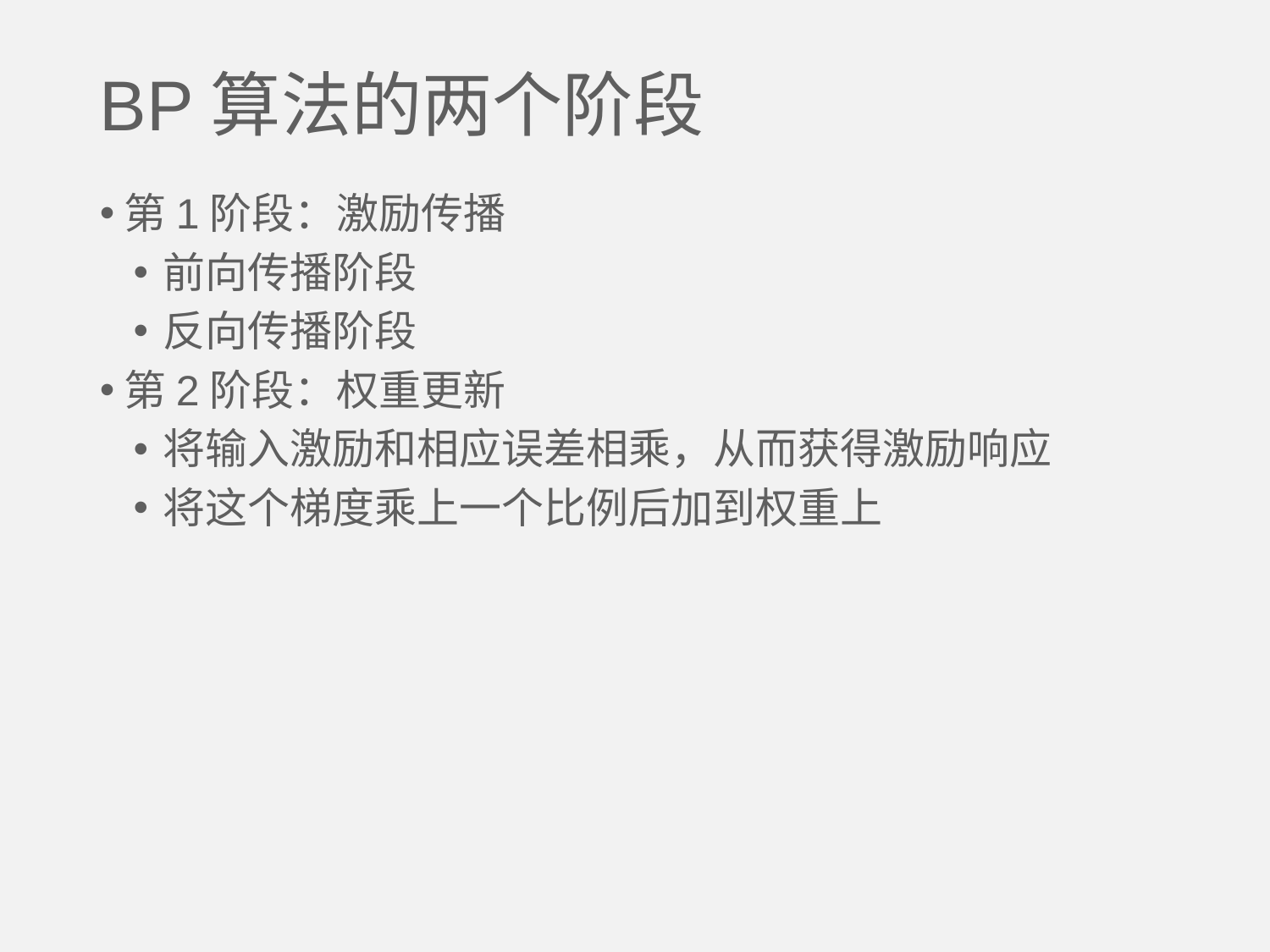

BP算法的两个阶段
第1阶段：激励传播
前向传播阶段
反向传播阶段
第2阶段：权重更新
将输入激励和相应误差相乘，从而获得激励响应
将这个梯度乘上一个比例后加到权重上